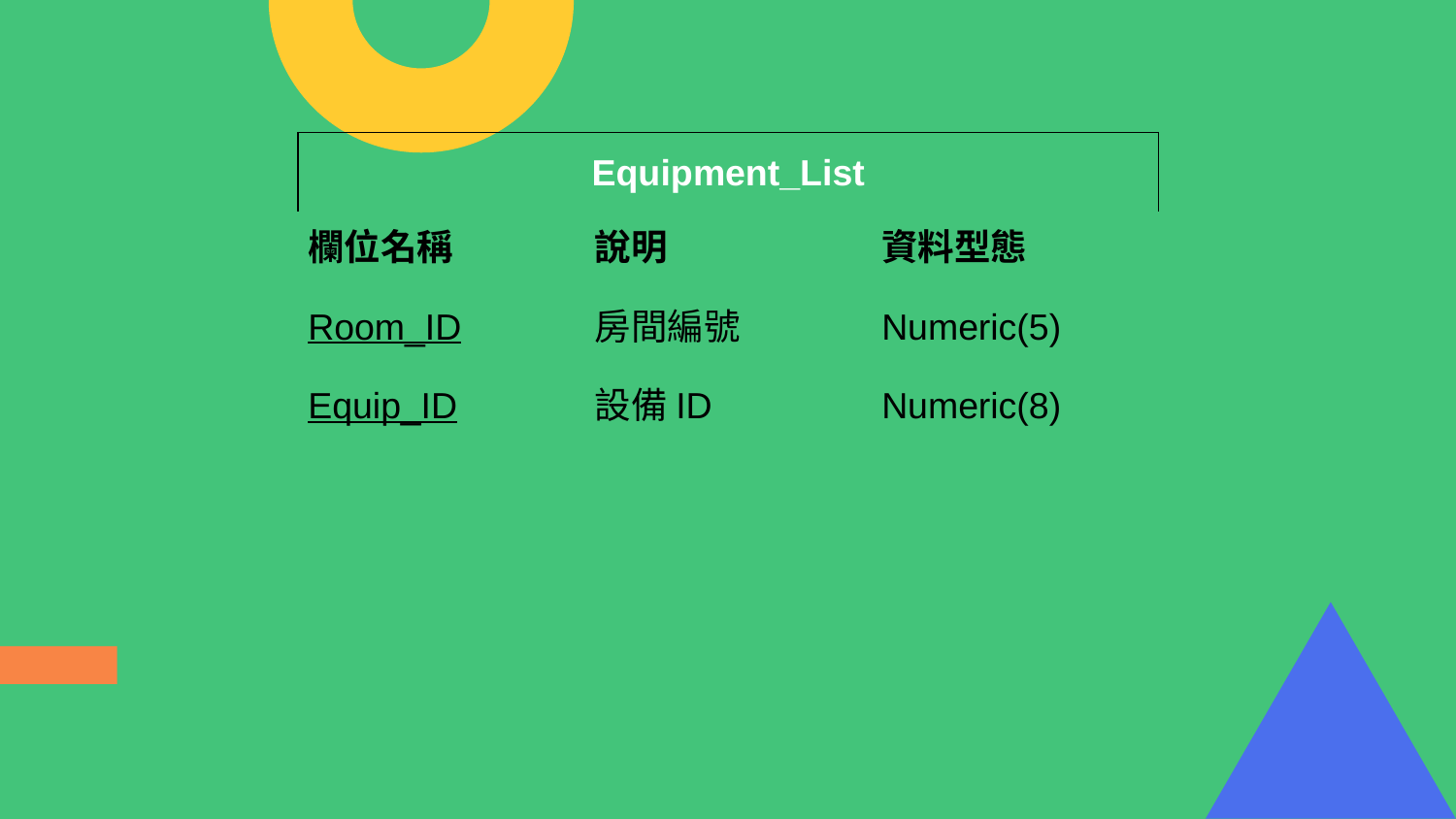

| Equipment\_List |  |  |
| --- | --- | --- |
| 欄位名稱 | 說明 | 資料型態 |
| Room\_ID | 房間編號 | Numeric(5) |
| Equip\_ID | 設備ID | Numeric(8) |